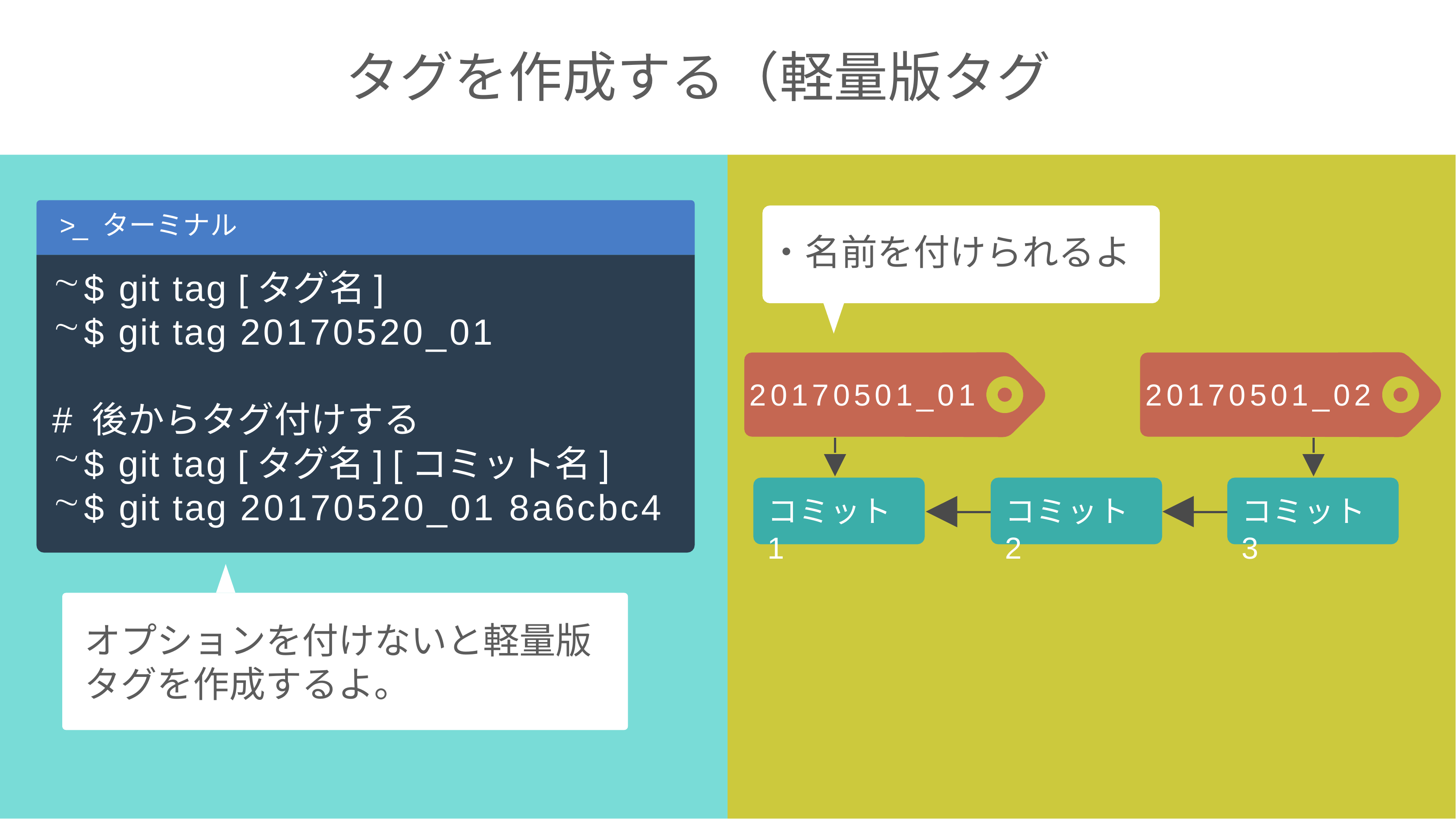

# タグを作成する（軽量版タグ

>_ ターミナル
$ git tag [タグ名]
$ git tag 20170520_01
# 後からタグ付けする
$ git tag [タグ名] [コミット名]
$ git tag 20170520_01 8a6cbc4

・名前を付けられるよ

20170501_01
20170501_02

コミット1
コミット2
コミット3
オプションを付けないと軽量版タグを作成するよ。